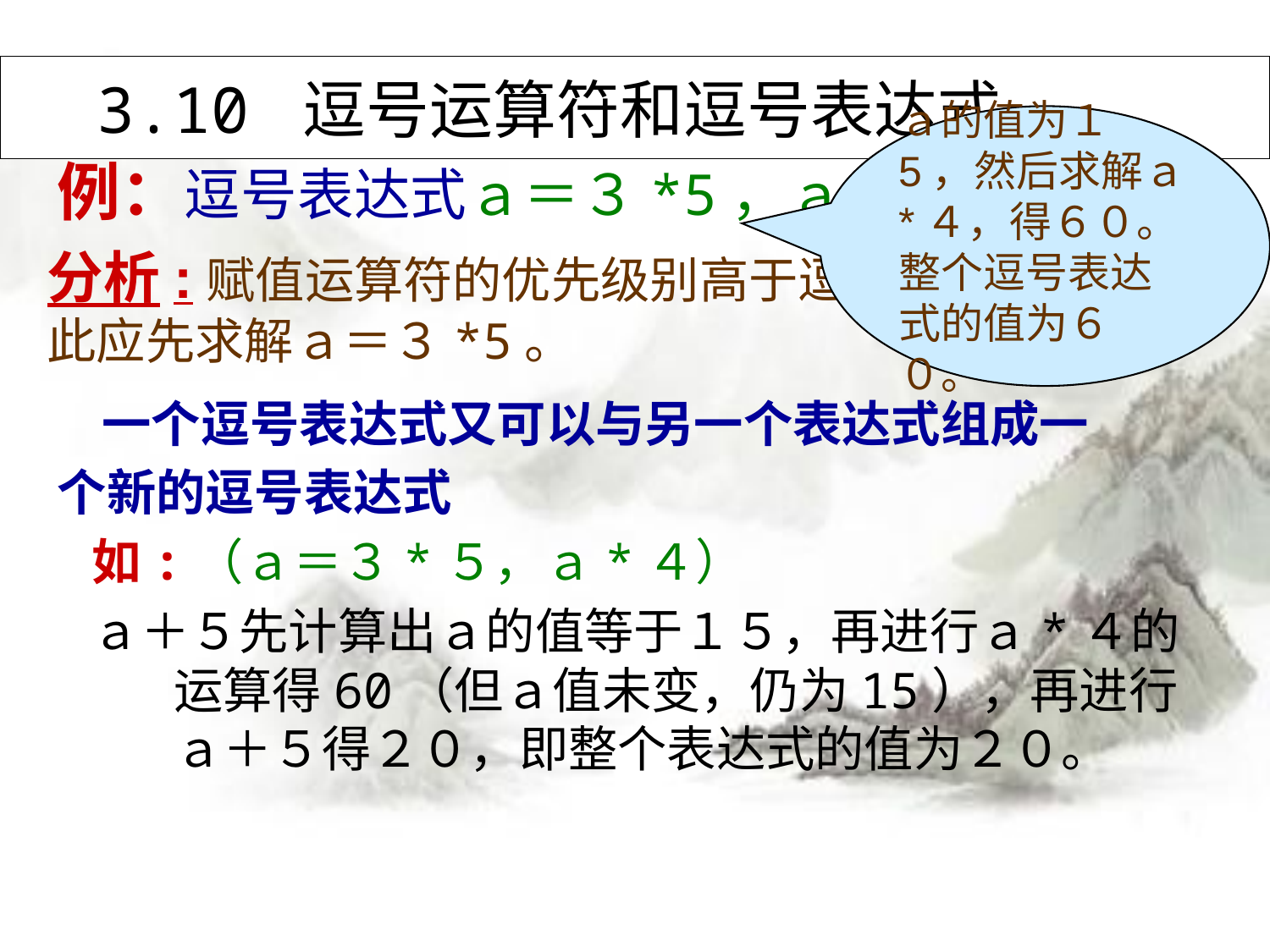

# 3.10 逗号运算符和逗号表达式
ａ的值为１5，然后求解ａ*４，得６０。整个逗号表达式的值为６０。
例：逗号表达式ａ＝３*5，ａ*４

分析:赋值运算符的优先级别高于逗号运算符， 因
此应先求解ａ＝３*5。
   一个逗号表达式又可以与另一个表达式组成一
个新的逗号表达式
  如:（ａ＝３*５，ａ*４）
  ａ＋５先计算出ａ的值等于１５，再进行ａ*４的运算得60（但ａ值未变，仍为15），再进行ａ＋５得２０，即整个表达式的值为２０。